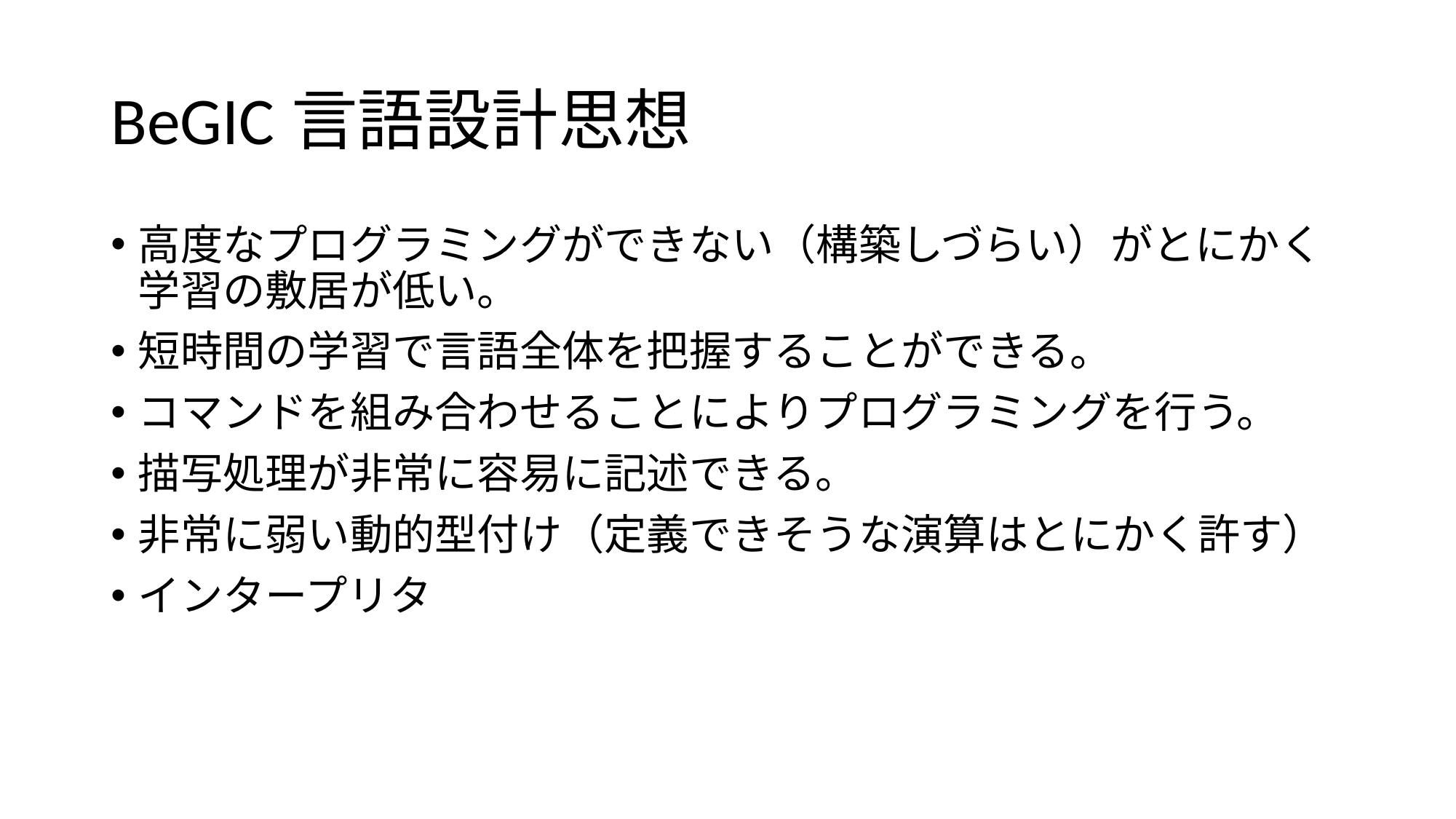

# BeGIC言語設計思想
高度なプログラミングができない（構築しづらい）がとにかく学習の敷居が低い。
短時間の学習で言語全体を把握することができる。
コマンドを組み合わせることによりプログラミングを行う。
描写処理が非常に容易に記述できる。
非常に弱い動的型付け（定義できそうな演算はとにかく許す）
インタープリタ